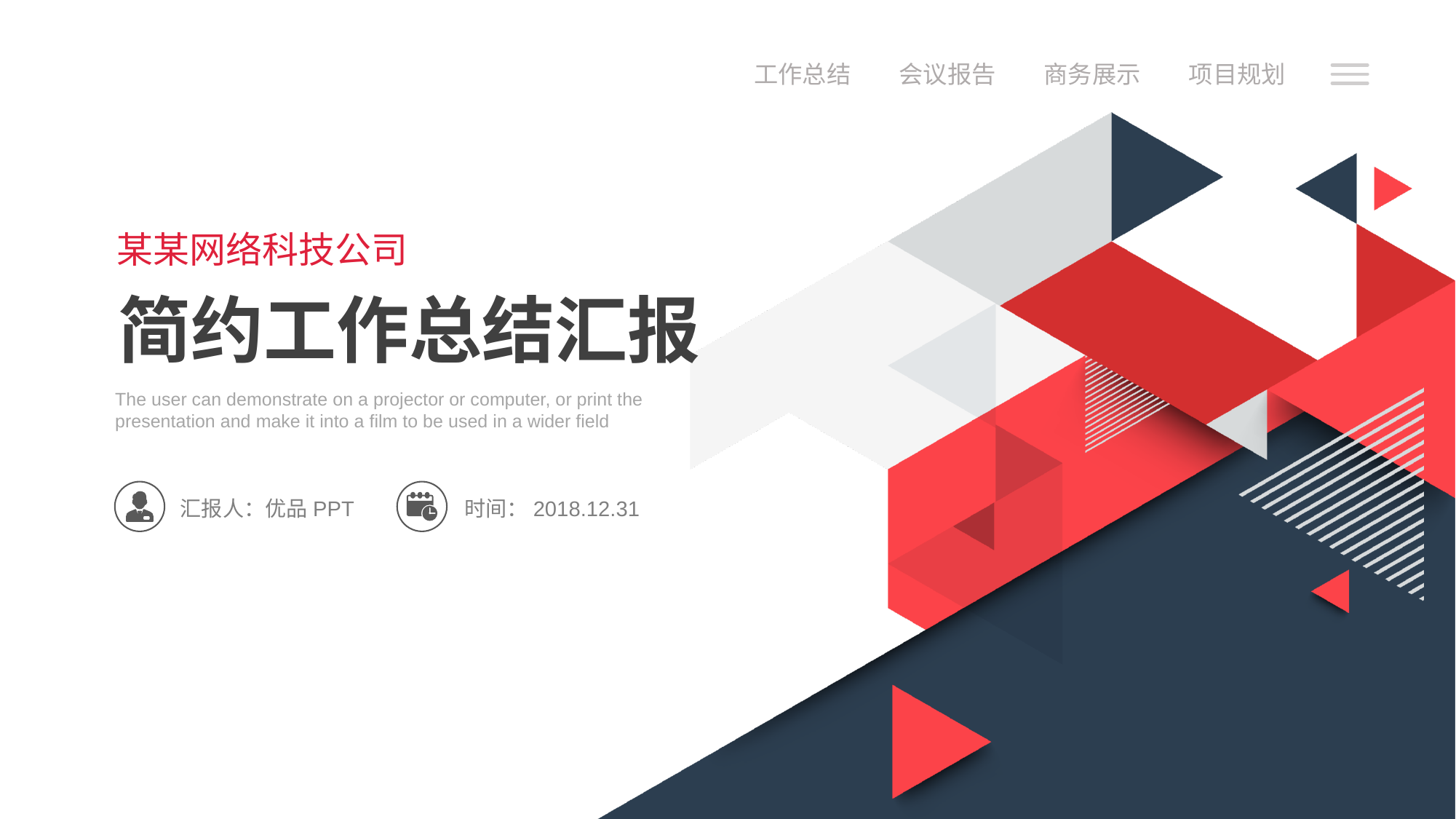

工作总结
会议报告
商务展示
项目规划
某某网络科技公司
简约工作总结汇报
The user can demonstrate on a projector or computer, or print the presentation and make it into a film to be used in a wider field

汇报人：优品PPT
时间：2018.12.31